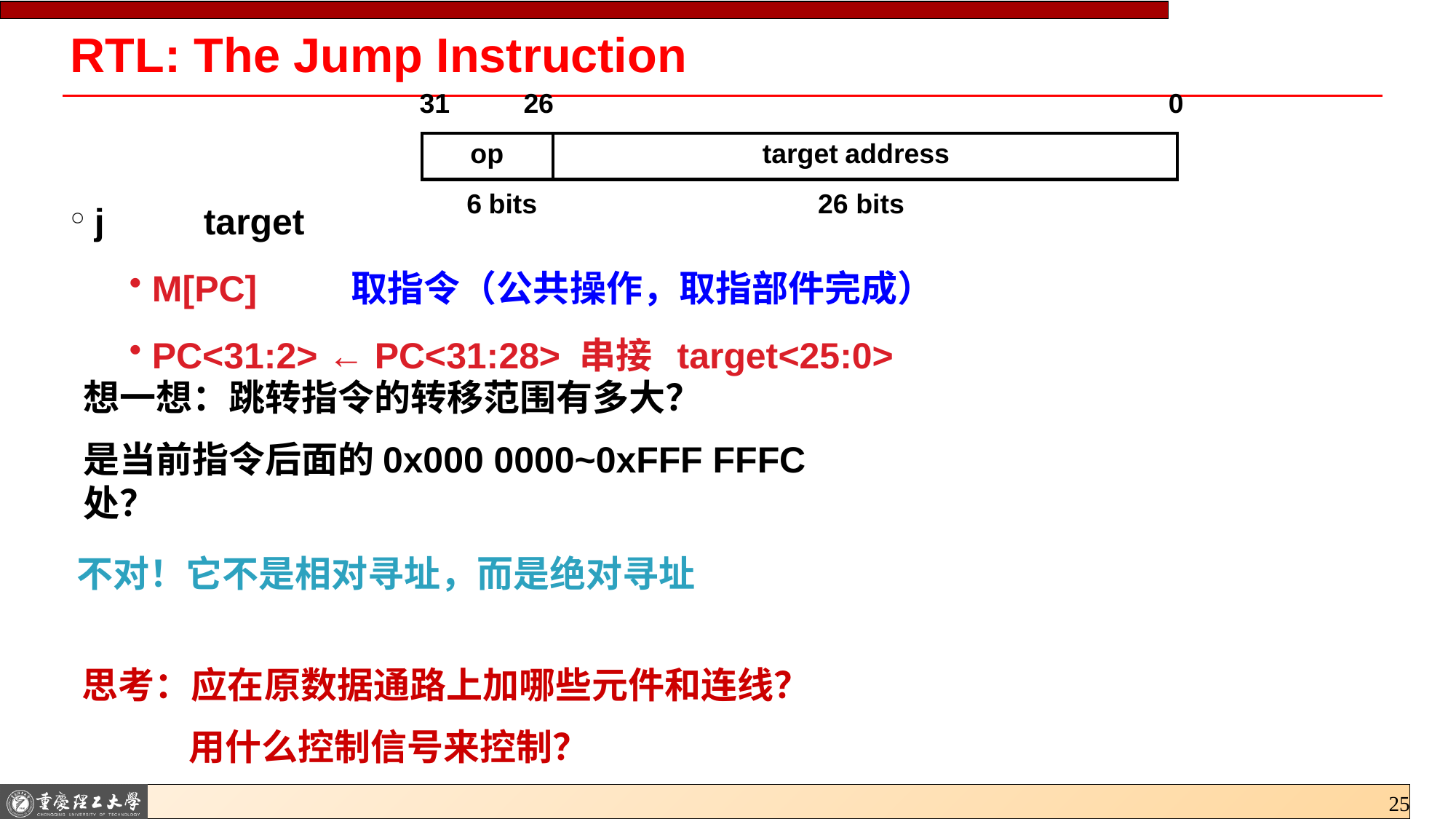

# RTL: The Jump Instruction
31
26
0
op

target address

6 bits
26 bits
j	target
M[PC]	        取指令（公共操作，取指部件完成）
PC<31:2> ← PC<31:28> 串接  target<25:0>
想一想：跳转指令的转移范围有多大？
是当前指令后面的0x000 0000~0xFFF FFFC 处？
不对！它不是相对寻址，而是绝对寻址
思考：应在原数据通路上加哪些元件和连线？
            用什么控制信号来控制？